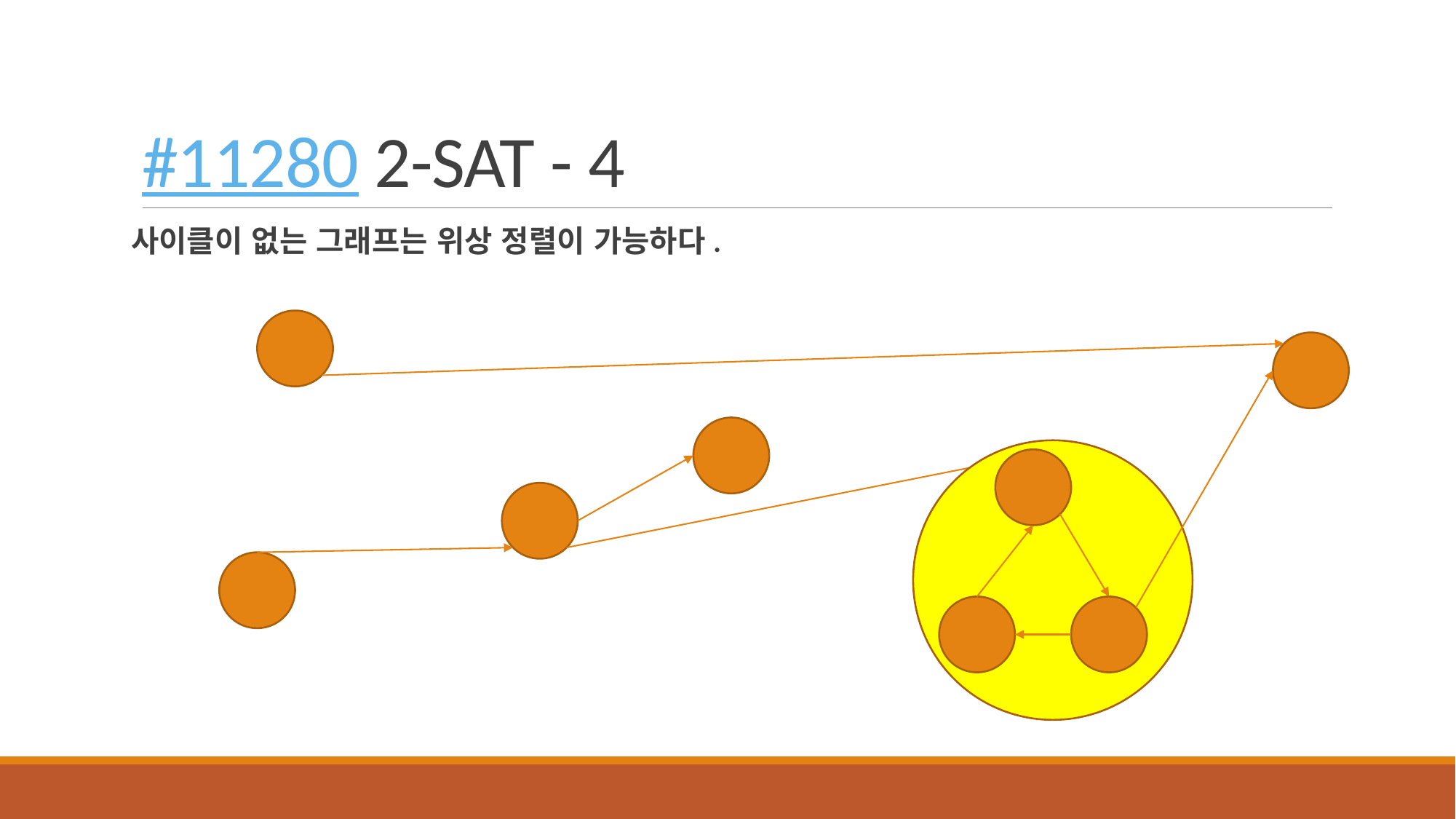

# #11280 2-SAT - 4
사이클이 없는 그래프는 위상 정렬이 가능하다.